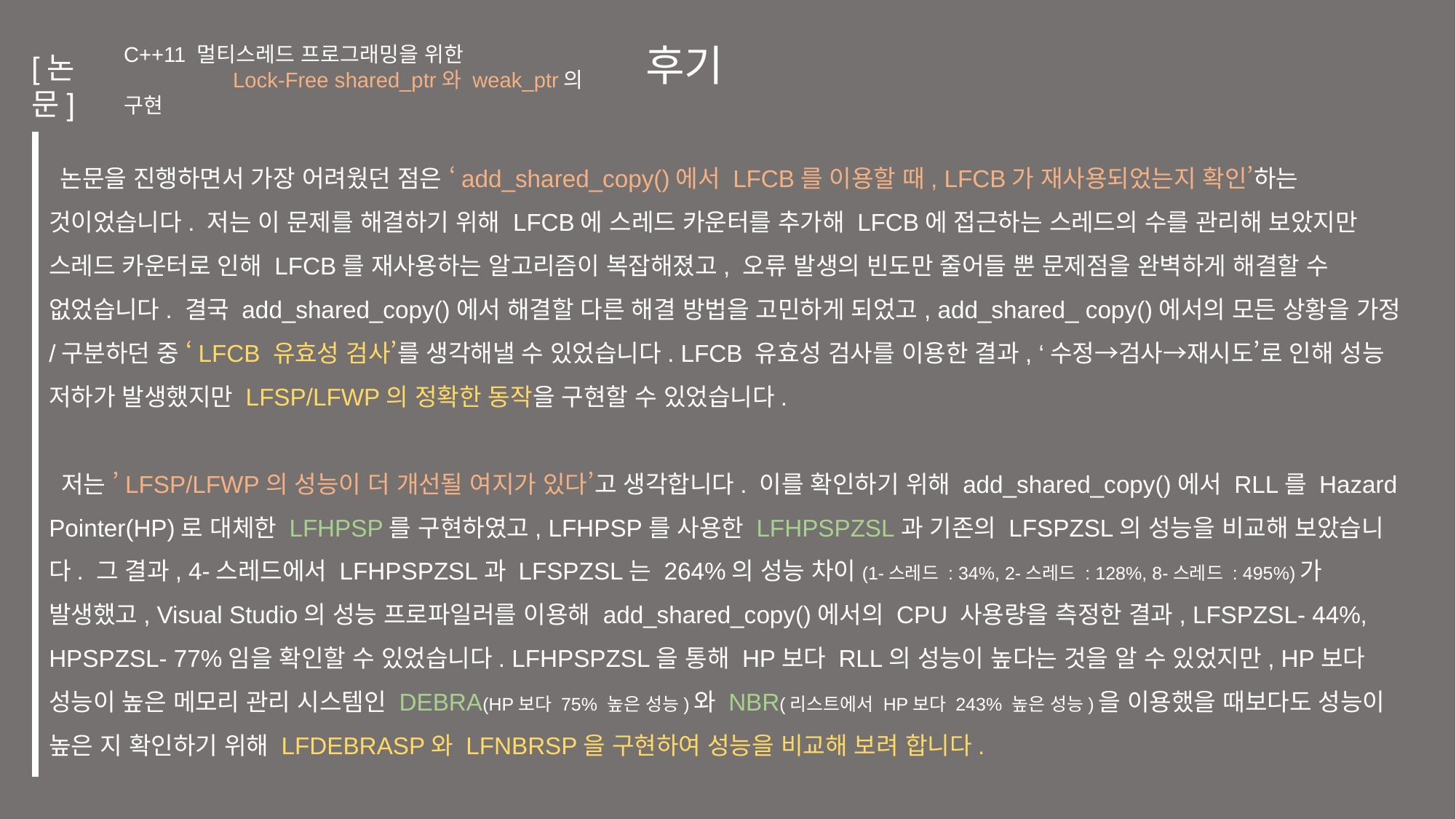

# 후기
C++11 멀티스레드 프로그래밍을 위한
	Lock-Free shared_ptr와 weak_ptr의 구현
[논문]
 논문을 진행하면서 가장 어려웠던 점은 ‘add_shared_copy()에서 LFCB를 이용할 때, LFCB가 재사용되었는지 확인’하는 것이었습니다. 저는 이 문제를 해결하기 위해 LFCB에 스레드 카운터를 추가해 LFCB에 접근하는 스레드의 수를 관리해 보았지만 스레드 카운터로 인해 LFCB를 재사용하는 알고리즘이 복잡해졌고, 오류 발생의 빈도만 줄어들 뿐 문제점을 완벽하게 해결할 수 없었습니다. 결국 add_shared_copy()에서 해결할 다른 해결 방법을 고민하게 되었고, add_shared_ copy()에서의 모든 상황을 가정/구분하던 중 ‘LFCB 유효성 검사’를 생각해낼 수 있었습니다. LFCB 유효성 검사를 이용한 결과, ‘수정→검사→재시도’로 인해 성능 저하가 발생했지만 LFSP/LFWP의 정확한 동작을 구현할 수 있었습니다.

 저는 ’LFSP/LFWP의 성능이 더 개선될 여지가 있다’고 생각합니다. 이를 확인하기 위해 add_shared_copy()에서 RLL를 Hazard Pointer(HP)로 대체한 LFHPSP를 구현하였고, LFHPSP를 사용한 LFHPSPZSL과 기존의 LFSPZSL의 성능을 비교해 보았습니다. 그 결과, 4-스레드에서 LFHPSPZSL과 LFSPZSL는 264%의 성능 차이(1-스레드 : 34%, 2-스레드 : 128%, 8-스레드 : 495%)가 발생했고, Visual Studio의 성능 프로파일러를 이용해 add_shared_copy()에서의 CPU 사용량을 측정한 결과, LFSPZSL- 44%, HPSPZSL- 77%임을 확인할 수 있었습니다. LFHPSPZSL을 통해 HP보다 RLL의 성능이 높다는 것을 알 수 있었지만, HP보다 성능이 높은 메모리 관리 시스템인 DEBRA(HP보다 75% 높은 성능)와 NBR(리스트에서 HP보다 243% 높은 성능)을 이용했을 때보다도 성능이 높은 지 확인하기 위해 LFDEBRASP와 LFNBRSP을 구현하여 성능을 비교해 보려 합니다.